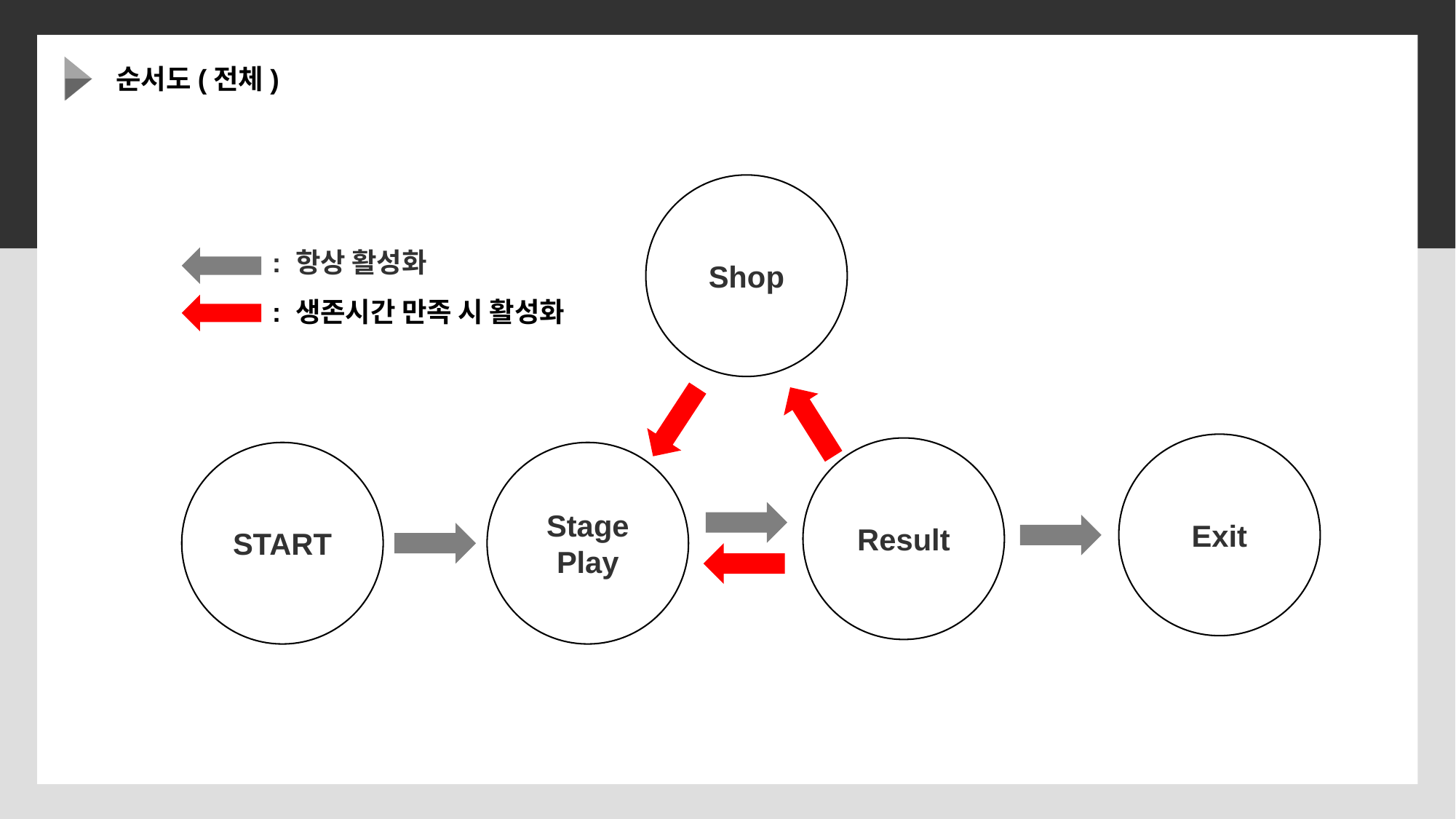

순서도(전체)
Shop

Exit
Result
START
Stage
Play

: 항상 활성화

: 생존시간 만족 시 활성화